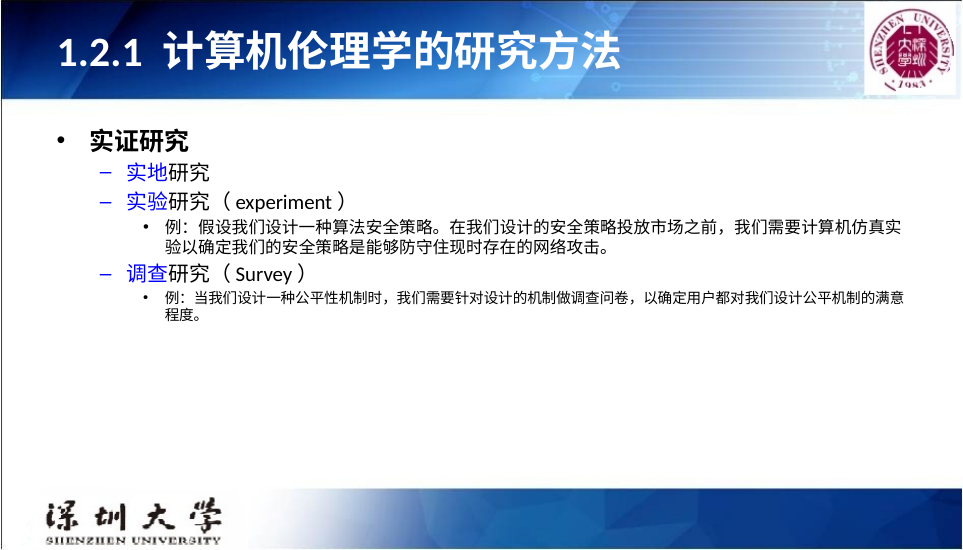

# 1.2.1 计算机伦理学的研究方法
实证研究
实地研究
实验研究（experiment）
例：假设我们设计一种算法安全策略。在我们设计的安全策略投放市场之前，我们需要计算机仿真实验以确定我们的安全策略是能够防守住现时存在的网络攻击。
调查研究（Survey）
例：当我们设计一种公平性机制时，我们需要针对设计的机制做调查问卷，以确定用户都对我们设计公平机制的满意程度。

15